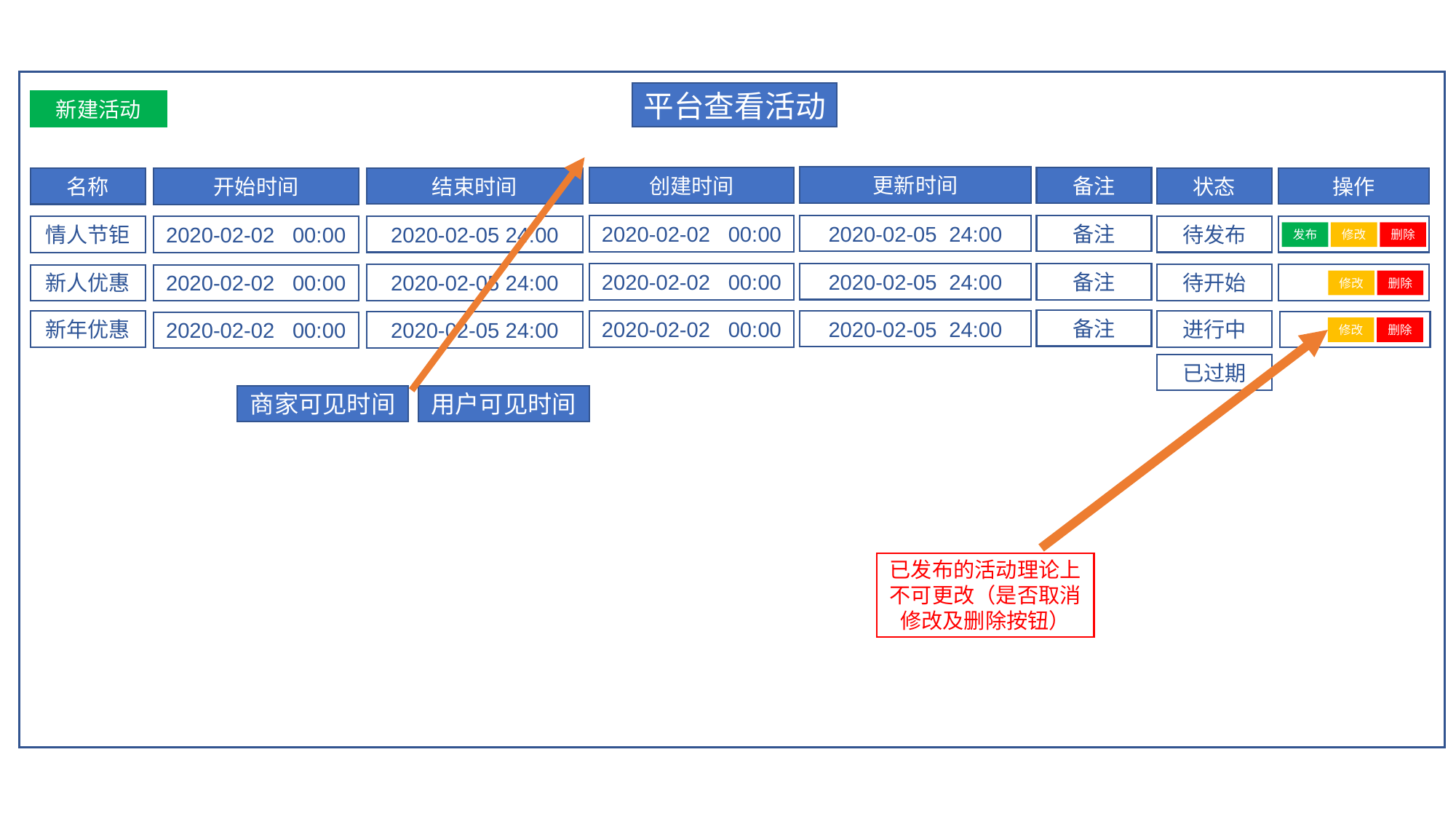

平台查看活动
新建活动
更新时间
备注
创建时间
结束时间
状态
操作
名称
开始时间
2020-02-05  24:00
备注
2020-02-02   00:00
2020-02-05 24:00
待发布

情人节钜
2020-02-02   00:00
发布
修改
删除
2020-02-05  24:00
备注
2020-02-02   00:00
2020-02-05 24:00
待开始

新人优惠
2020-02-02   00:00
修改
删除
备注
2020-02-05  24:00
进行中
2020-02-02   00:00
新年优惠

2020-02-05 24:00
2020-02-02   00:00
修改
删除
已过期
商家可见时间
用户可见时间
已发布的活动理论上不可更改（是否取消修改及删除按钮）